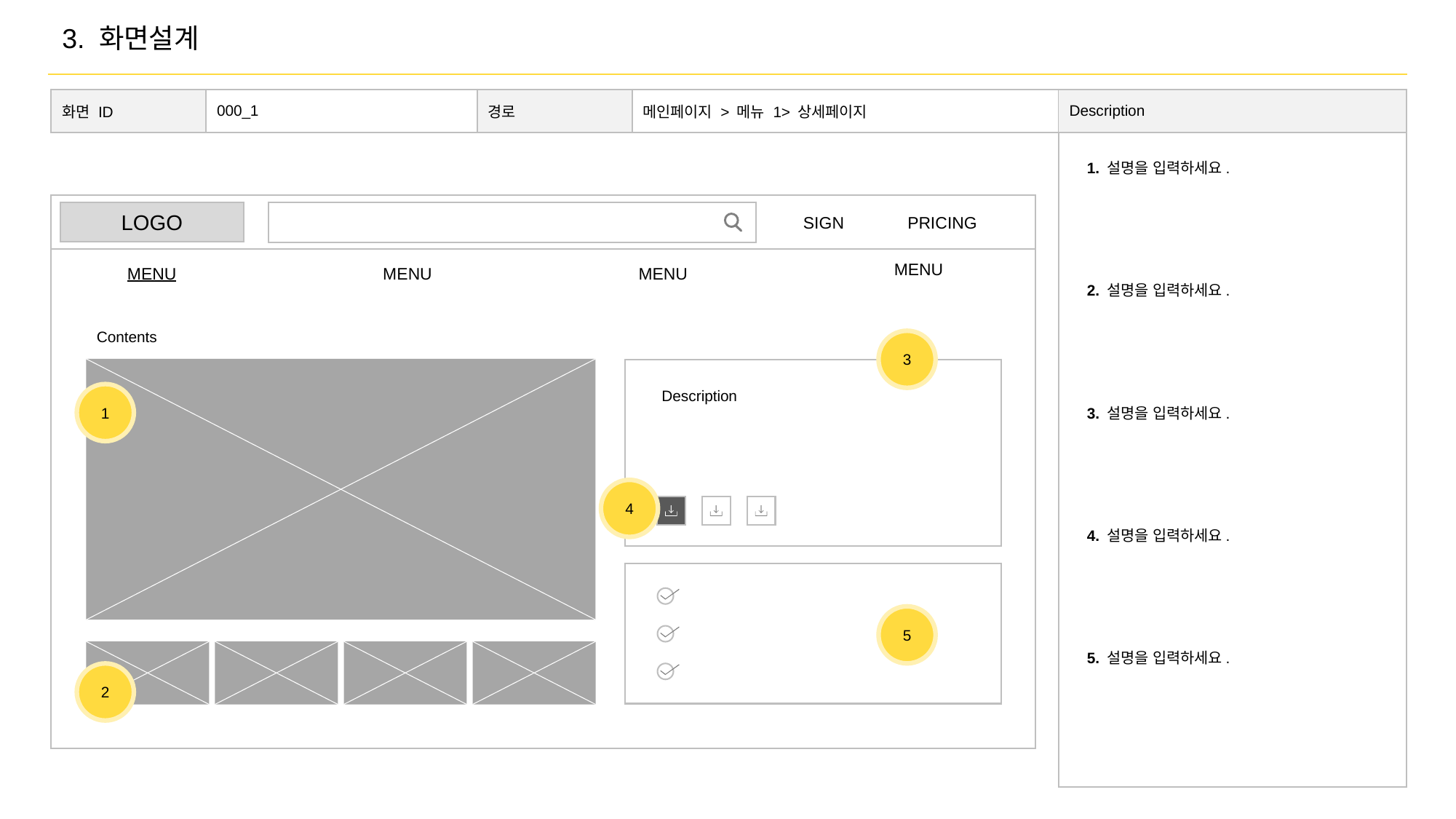

# 3. 화면설계
| 화면 ID | 000\_1 | 경로 | 메인페이지 > 메뉴 1> 상세페이지 | Description |
| --- | --- | --- | --- | --- |

1. 설명을 입력하세요.

LOGO
SIGN
PRICING
MENU
MENU
MENU
MENU
2. 설명을 입력하세요.
Contents

3

Description

1
3. 설명을 입력하세요.
타이틀과내용

4

4. 설명을 입력하세요.

5

5. 설명을 입력하세요.

2